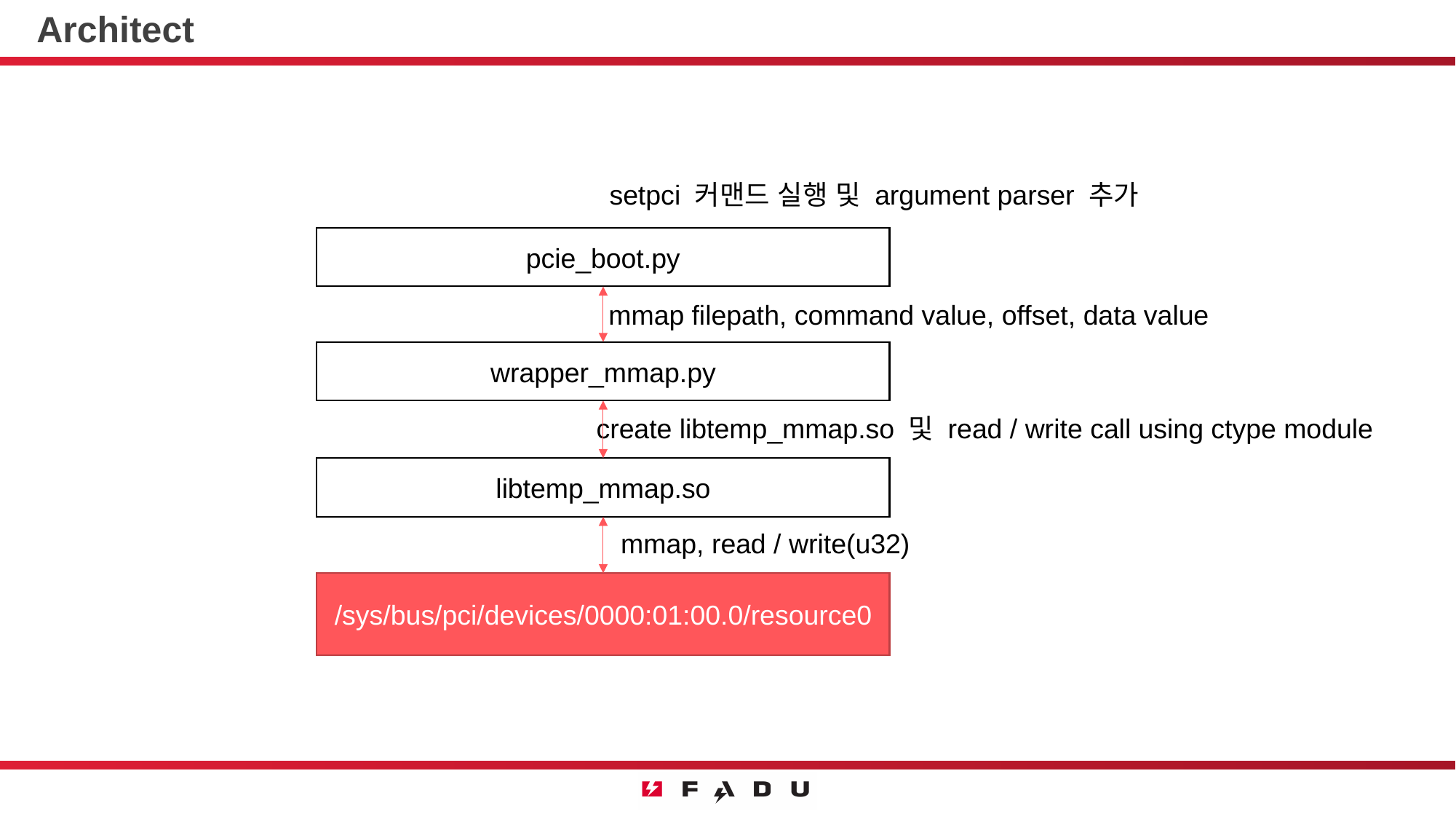

# Architect
setpci 커맨드 실행 및 argument parser 추가
pcie_boot.py
mmap filepath, command value, offset, data value
wrapper_mmap.py
create libtemp_mmap.so 및 read / write call using ctype module
libtemp_mmap.so
mmap, read / write(u32)
/sys/bus/pci/devices/0000:01:00.0/resource0